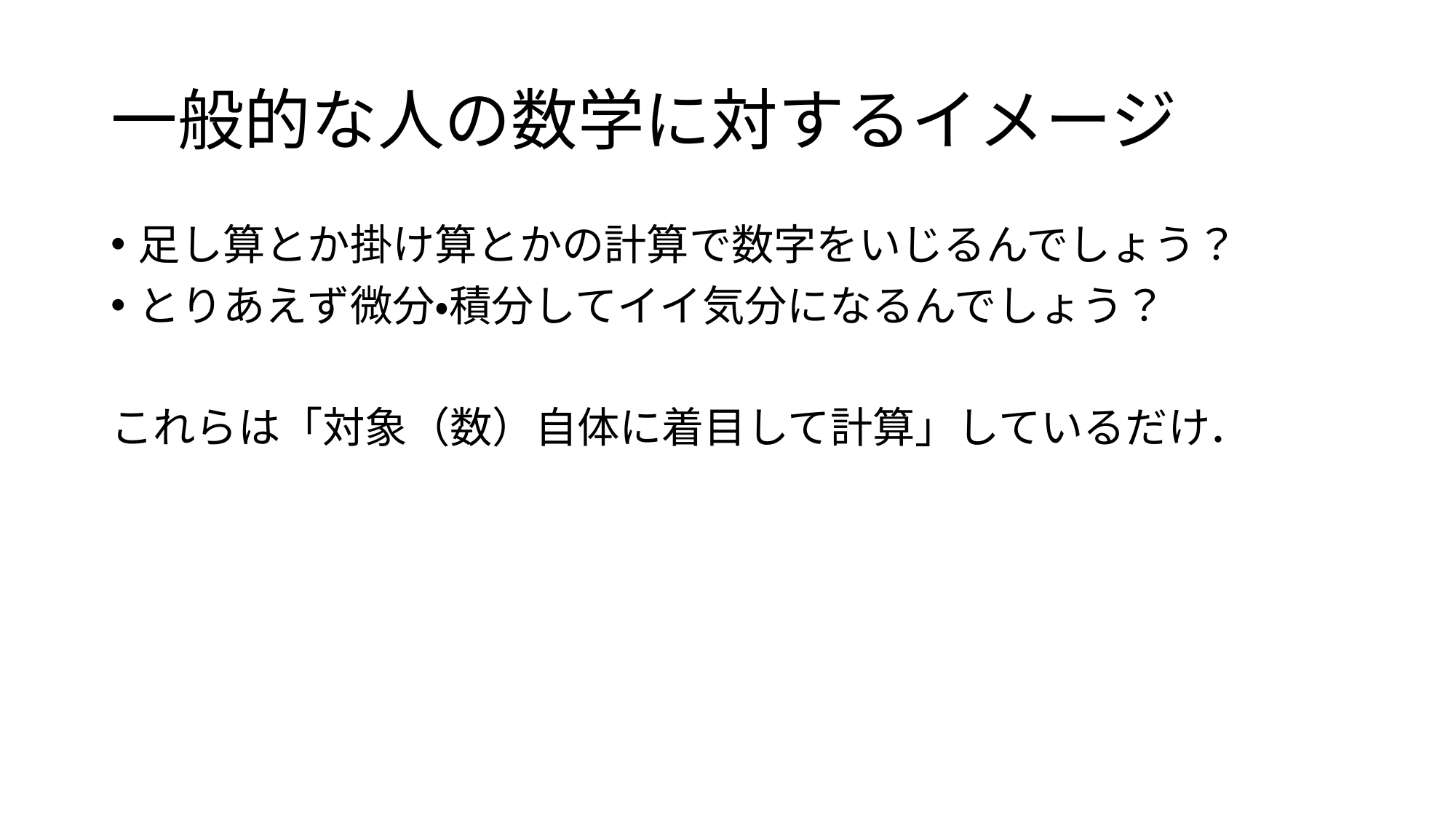

# 一般的な人の数学に対するイメージ
足し算とか掛け算とかの計算で数字をいじるんでしょう？
とりあえず微分・積分してイイ気分になるんでしょう？

これらは「対象（数）自体に着目して計算」しているだけ．